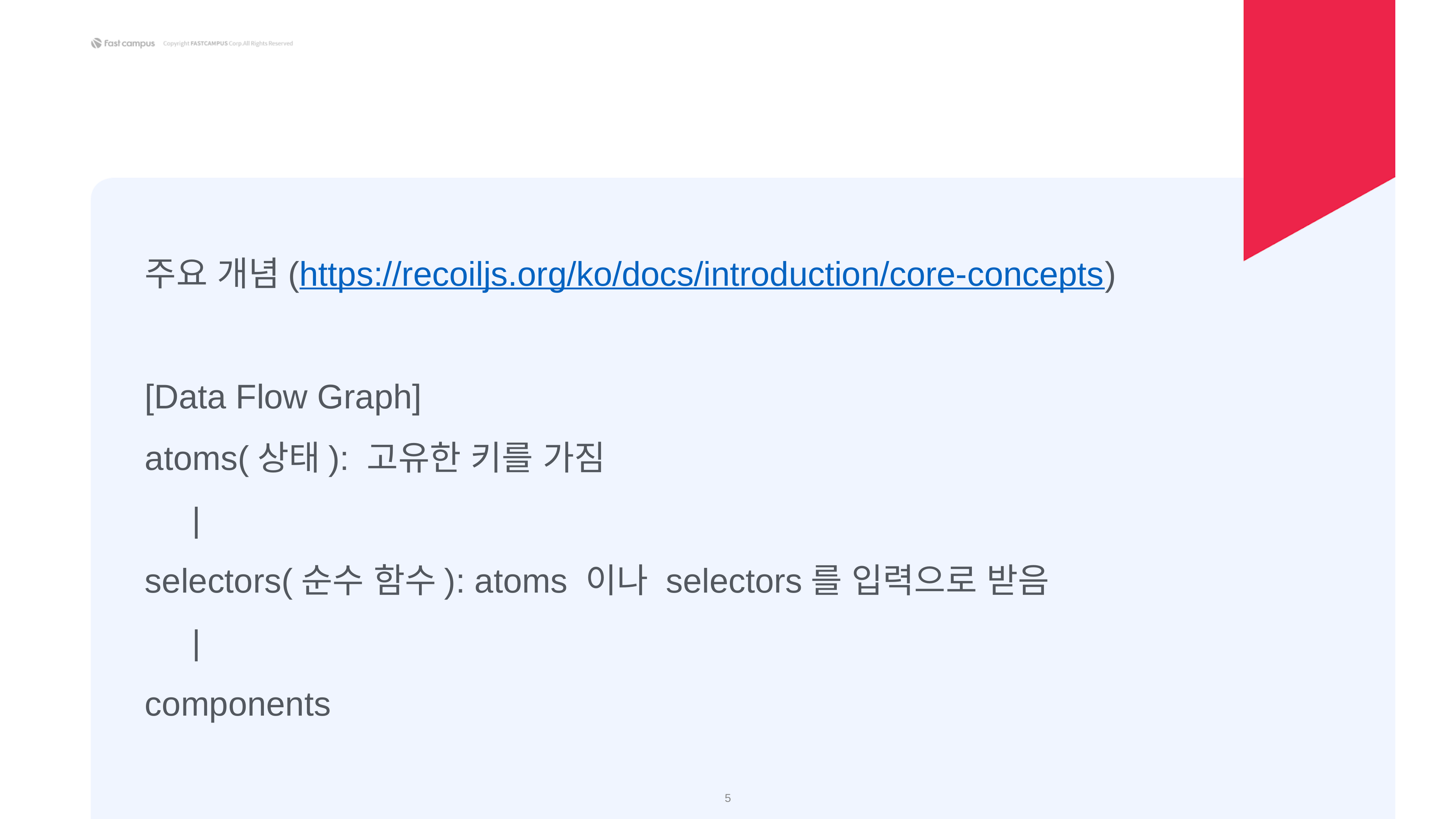

주요 개념(https://recoiljs.org/ko/docs/introduction/core-concepts)

[Data Flow Graph]
atoms(상태): 고유한 키를 가짐
     |
selectors(순수 함수): atoms 이나 selectors를 입력으로 받음
     |
components

5